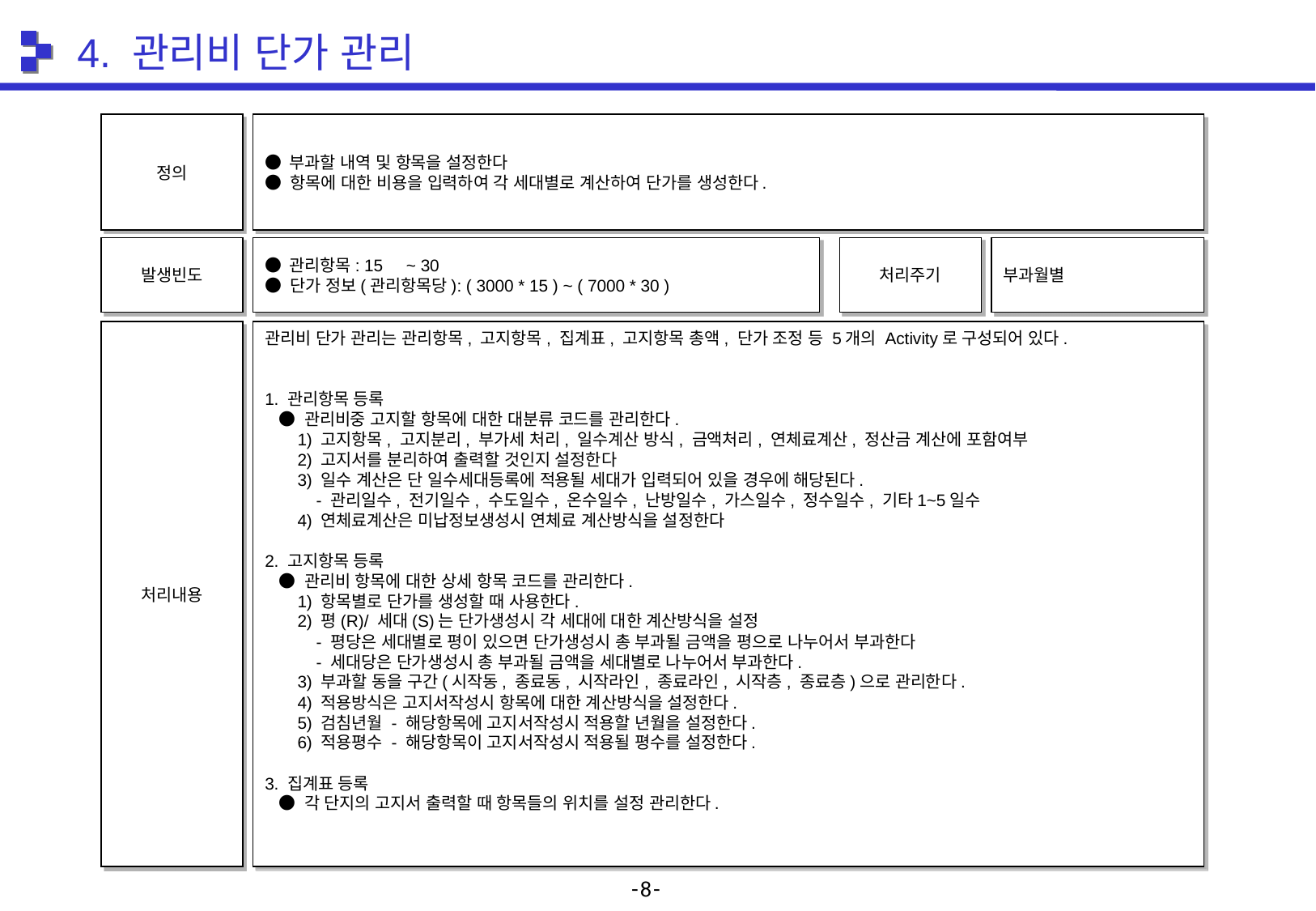

4. 관리비 단가 관리
정의
● 부과할 내역 및 항목을 설정한다
● 항목에 대한 비용을 입력하여 각 세대별로 계산하여 단가를 생성한다.
발생빈도
● 관리항목: 15     ~ 30
● 단가 정보(관리항목당): ( 3000 * 15 ) ~ ( 7000 * 30 )
처리주기
부과월별
처리내용
관리비 단가 관리는 관리항목, 고지항목, 집계표, 고지항목 총액, 단가 조정 등 5개의 Activity로 구성되어 있다.

1. 관리항목 등록
   ● 관리비중 고지할 항목에 대한 대분류 코드를 관리한다.
       1) 고지항목, 고지분리, 부가세 처리, 일수계산 방식, 금액처리, 연체료계산, 정산금 계산에 포함여부
       2) 고지서를 분리하여 출력할 것인지 설정한다
       3) 일수 계산은 단 일수세대등록에 적용될 세대가 입력되어 있을 경우에 해당된다.
           - 관리일수, 전기일수, 수도일수, 온수일수, 난방일수, 가스일수, 정수일수, 기타1~5일수
       4) 연체료계산은 미납정보생성시 연체료 계산방식을 설정한다

2. 고지항목 등록
   ● 관리비 항목에 대한 상세 항목 코드를 관리한다.
       1) 항목별로 단가를 생성할 때 사용한다.
       2) 평(R)/ 세대(S)는 단가생성시 각 세대에 대한 계산방식을 설정
           - 평당은 세대별로 평이 있으면 단가생성시 총 부과될 금액을 평으로 나누어서 부과한다
           - 세대당은 단가생성시 총 부과될 금액을 세대별로 나누어서 부과한다.
       3) 부과할 동을 구간(시작동, 종료동, 시작라인, 종료라인, 시작층, 종료층)으로 관리한다.
       4) 적용방식은 고지서작성시 항목에 대한 계산방식을 설정한다.
       5) 검침년월 - 해당항목에 고지서작성시 적용할 년월을 설정한다.
       6) 적용평수 - 해당항목이 고지서작성시 적용될 평수를 설정한다.

3. 집계표 등록
   ● 각 단지의 고지서 출력할 때 항목들의 위치를 설정 관리한다.